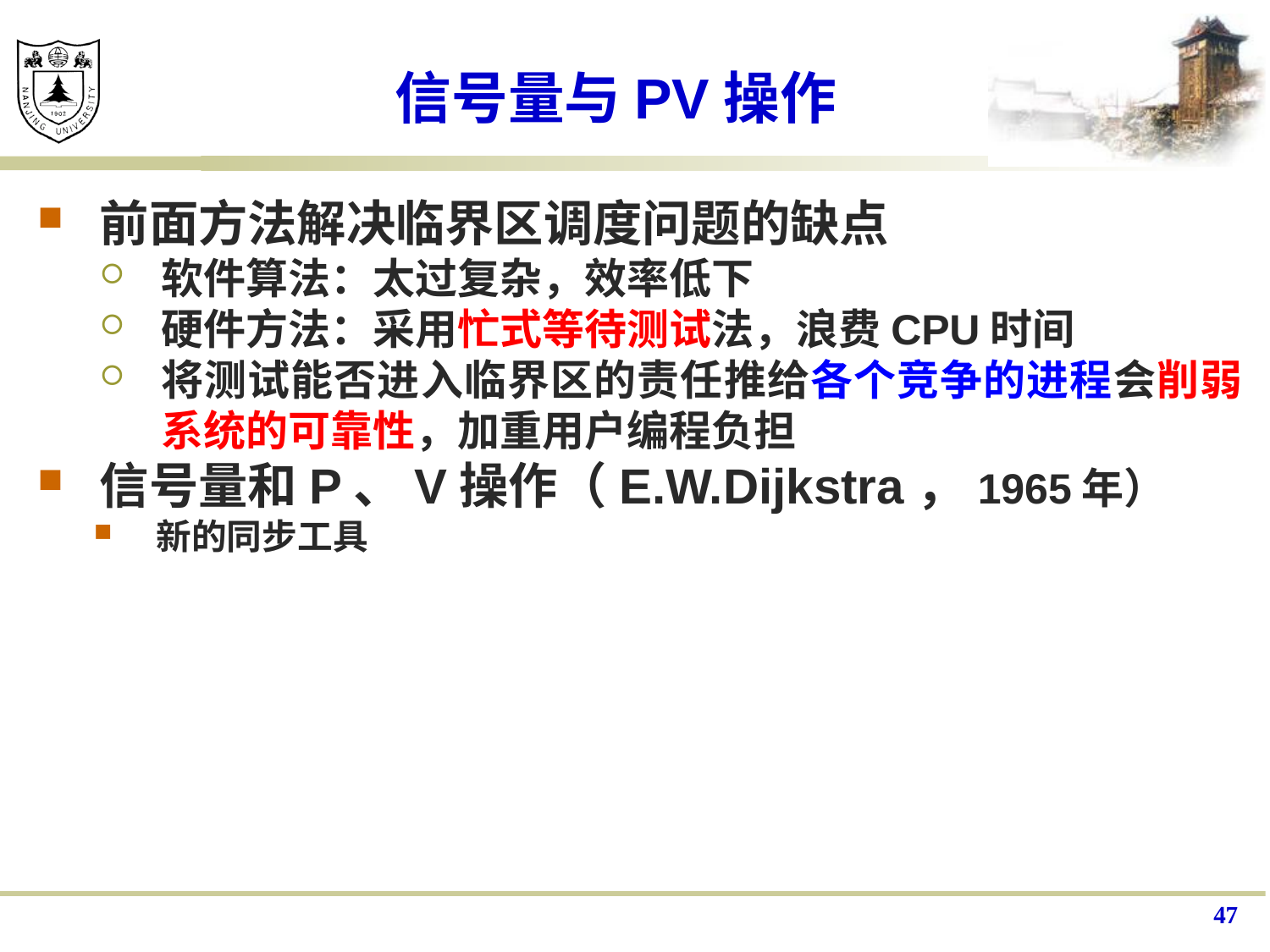

# 信号量与PV操作
前面方法解决临界区调度问题的缺点
软件算法：太过复杂，效率低下
硬件方法：采用忙式等待测试法，浪费CPU时间
将测试能否进入临界区的责任推给各个竞争的进程会削弱系统的可靠性，加重用户编程负担
信号量和P、V操作（E.W.Dijkstra，1965年）
新的同步工具

47